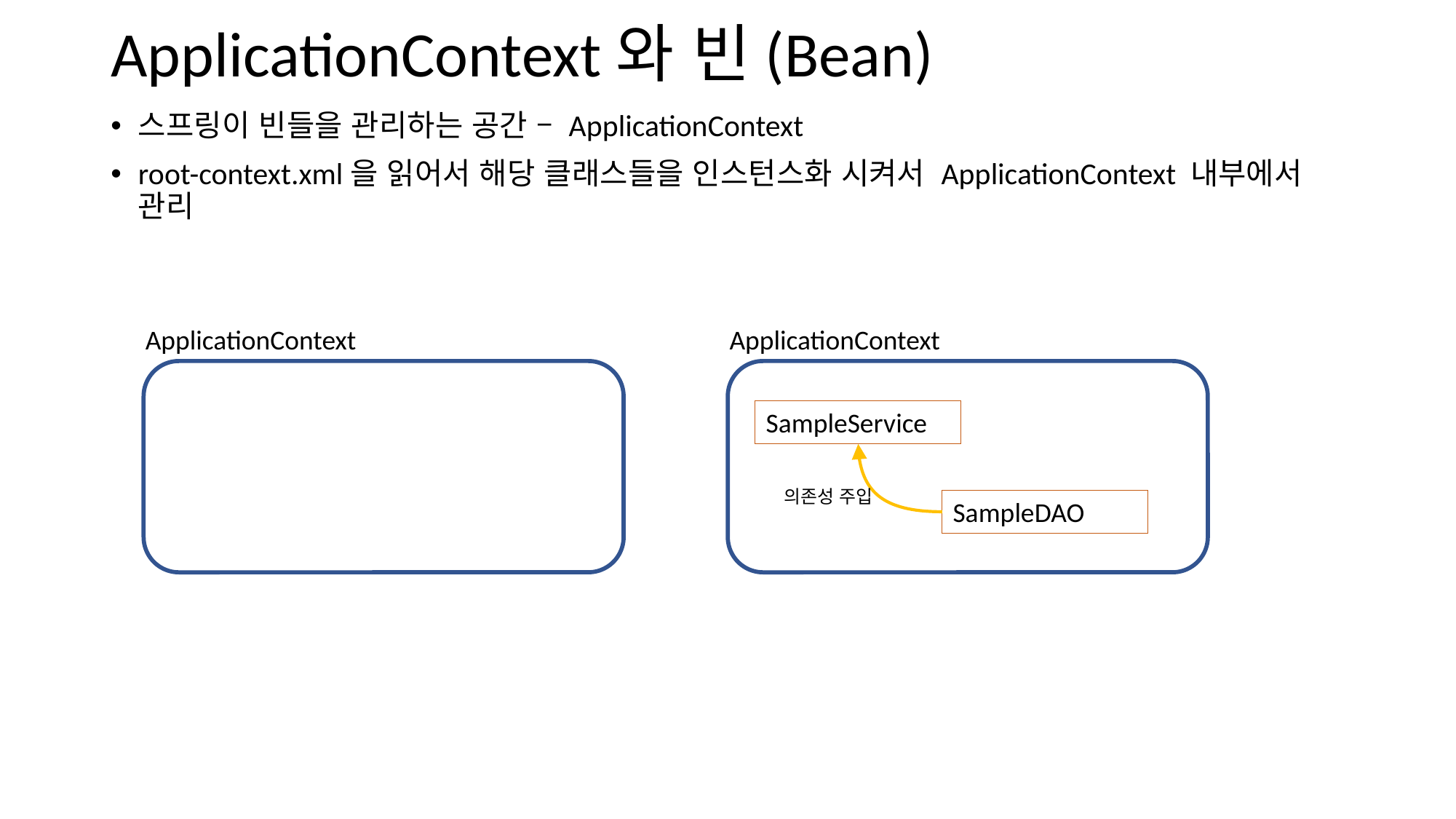

# ApplicationContext와 빈(Bean)
스프링이 빈들을 관리하는 공간 – ApplicationContext
root-context.xml을 읽어서 해당 클래스들을 인스턴스화 시켜서 ApplicationContext 내부에서 관리
ApplicationContext
ApplicationContext

SampleService
의존성 주입
SampleDAO